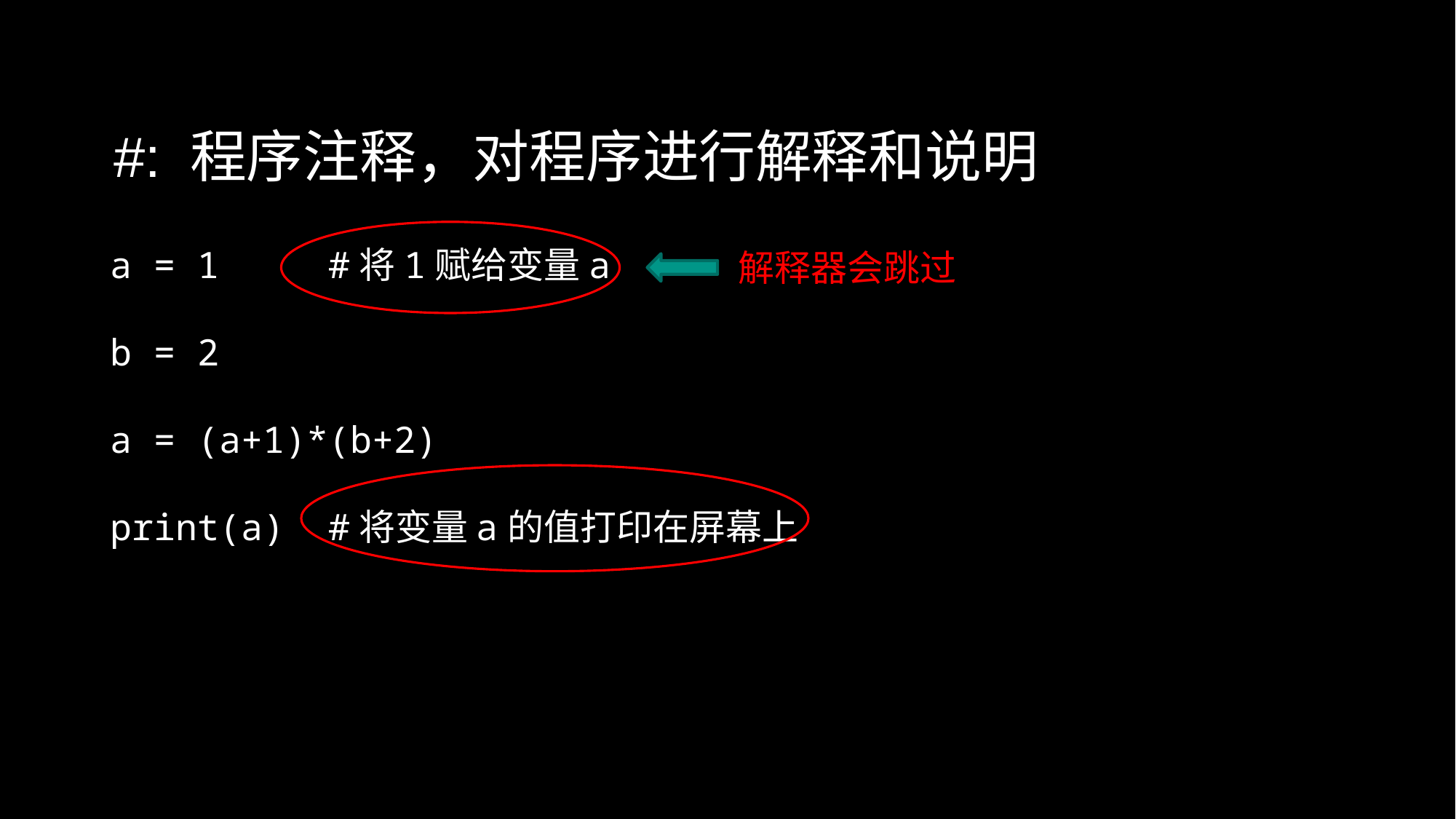

#: 程序注释，对程序进行解释和说明

a = 1	#将1赋给变量a

b = 2

a = (a+1)*(b+2)

print(a)  #将变量a的值打印在屏幕上
解释器会跳过